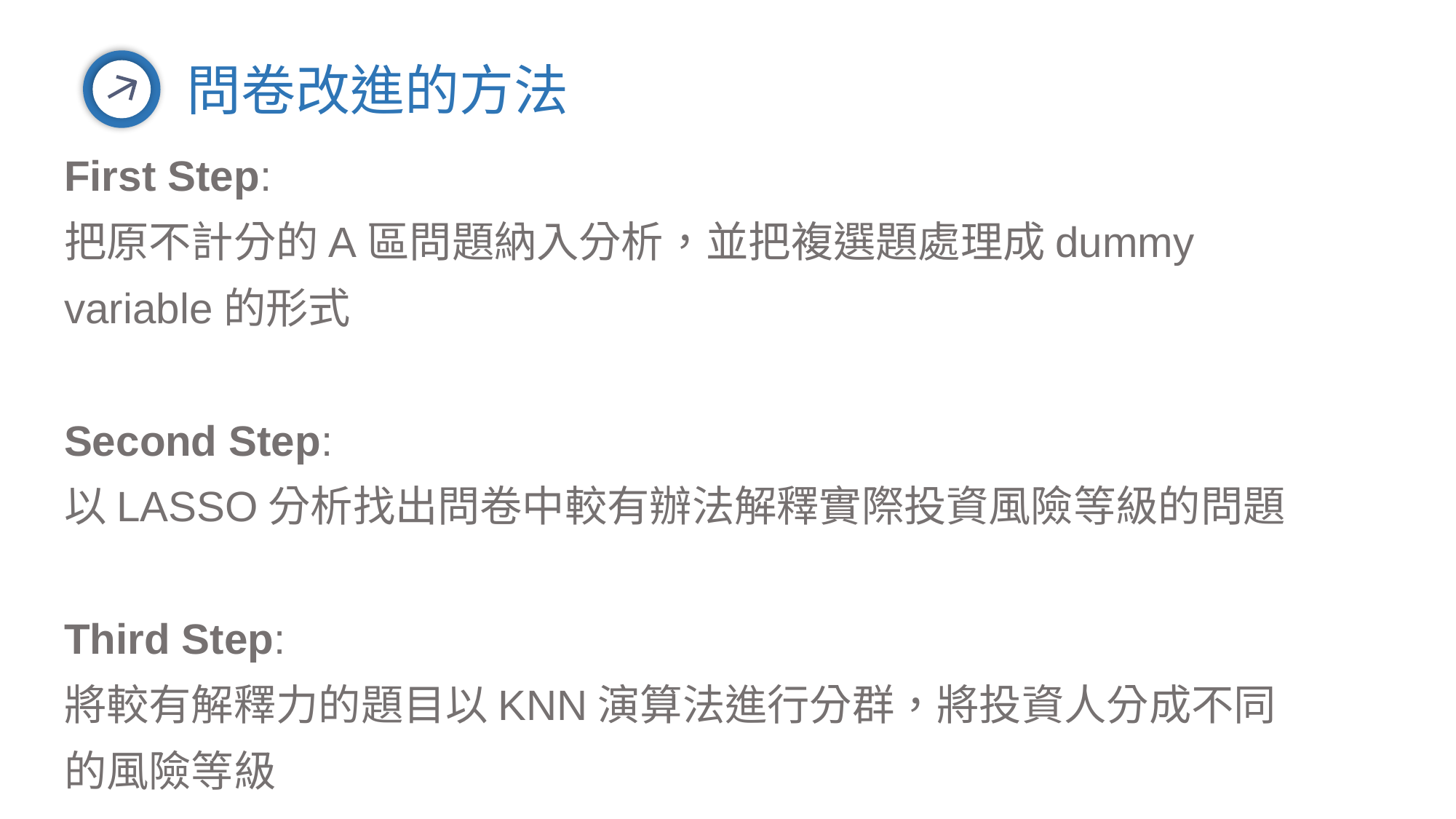

問卷改進的方法
First Step:
把原不計分的A區問題納入分析，並把複選題處理成dummy variable的形式

Second Step:
以LASSO分析找出問卷中較有辦法解釋實際投資風險等級的問題

Third Step:
將較有解釋力的題目以KNN演算法進行分群，將投資人分成不同的風險等級